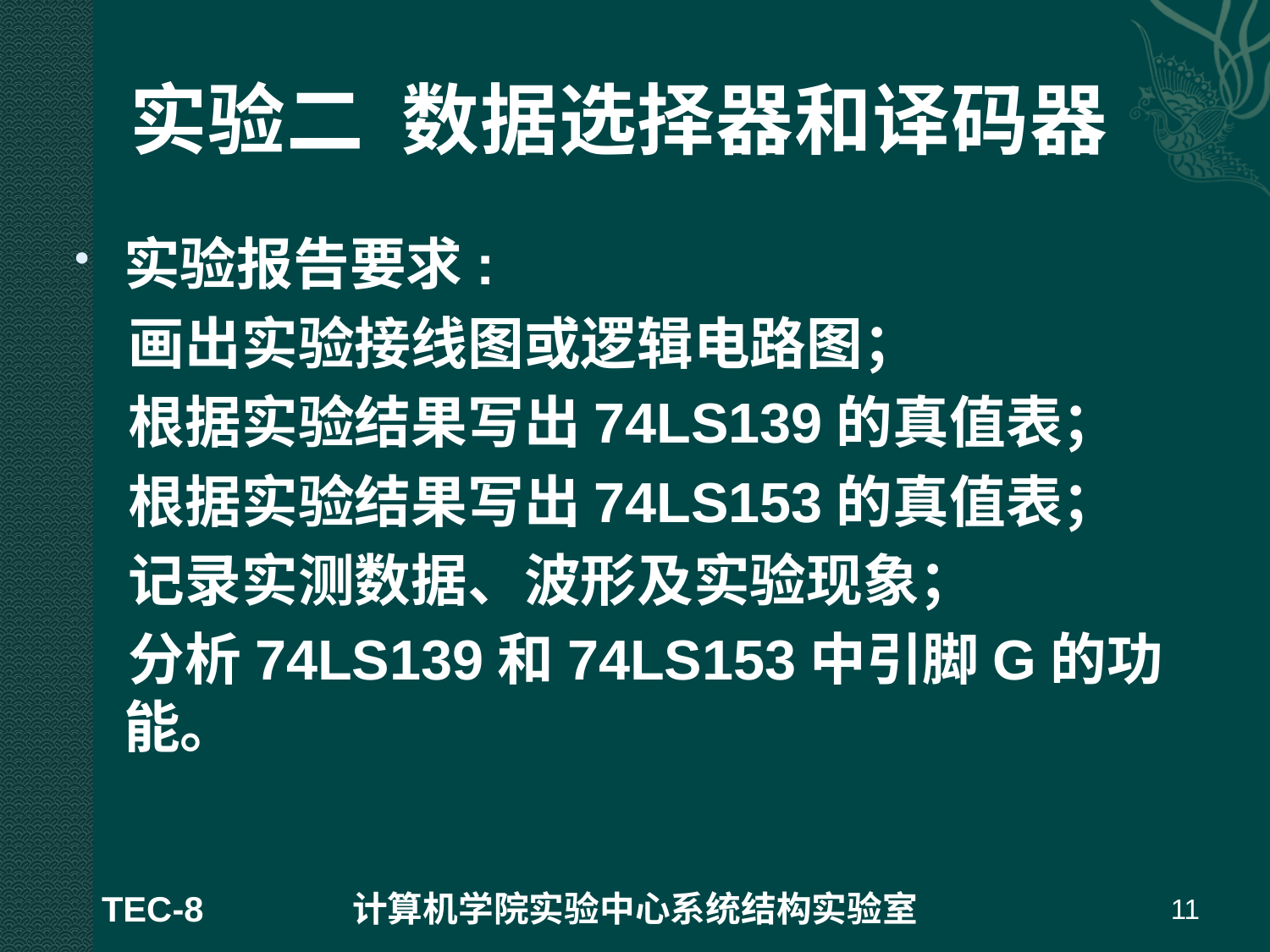

# 实验二  数据选择器和译码器
实验报告要求:
   画出实验接线图或逻辑电路图；
   根据实验结果写出74LS139的真值表；
   根据实验结果写出74LS153的真值表；
   记录实测数据、波形及实验现象；
   分析74LS139和74LS153中引脚G的功能。

TEC-8
计算机学院实验中心系统结构实验室
11